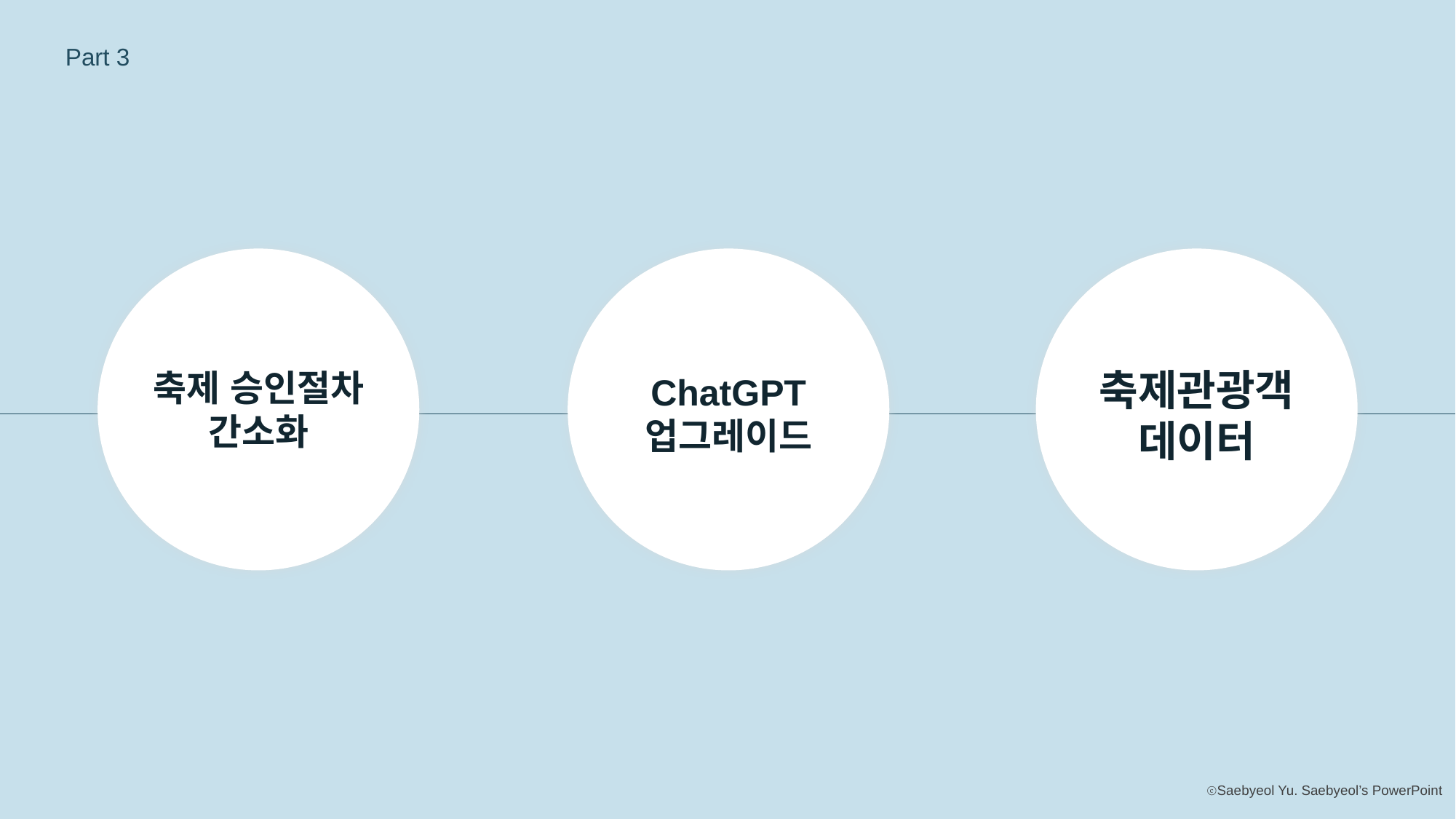

Part 3

축제관광객 데이터
축제 승인절차 간소화
ChatGPT 업그레이드